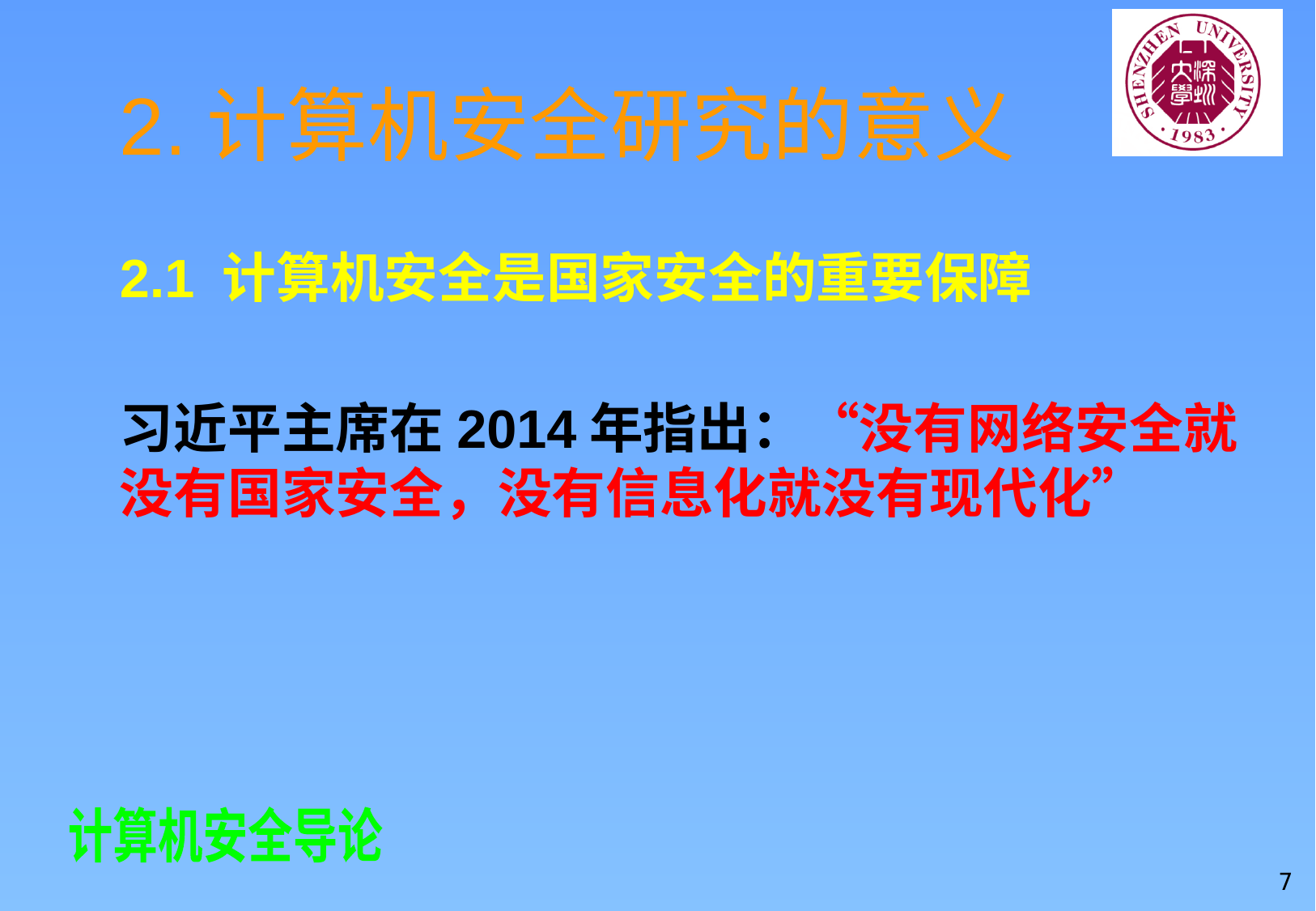

# 2.计算机安全研究的意义
2.1 计算机安全是国家安全的重要保障

习近平主席在2014年指出：“没有网络安全就没有国家安全，没有信息化就没有现代化”

7